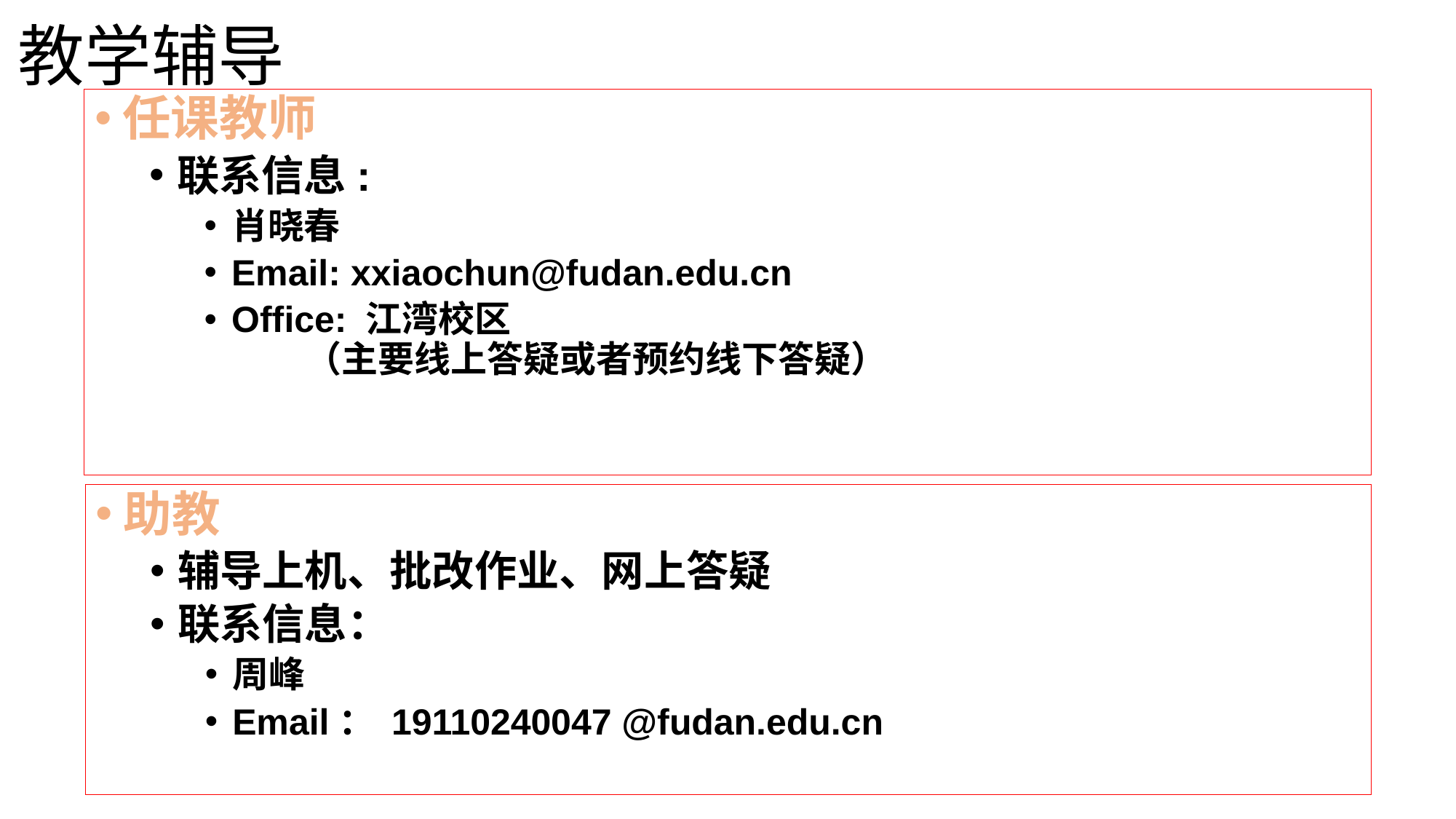

教学辅导
任课教师
联系信息:
肖晓春
Email: xxiaochun@fudan.edu.cn
Office: 江湾校区
         （主要线上答疑或者预约线下答疑）

助教
辅导上机、批改作业、网上答疑
联系信息：
周峰
Email： 19110240047 @fudan.edu.cn